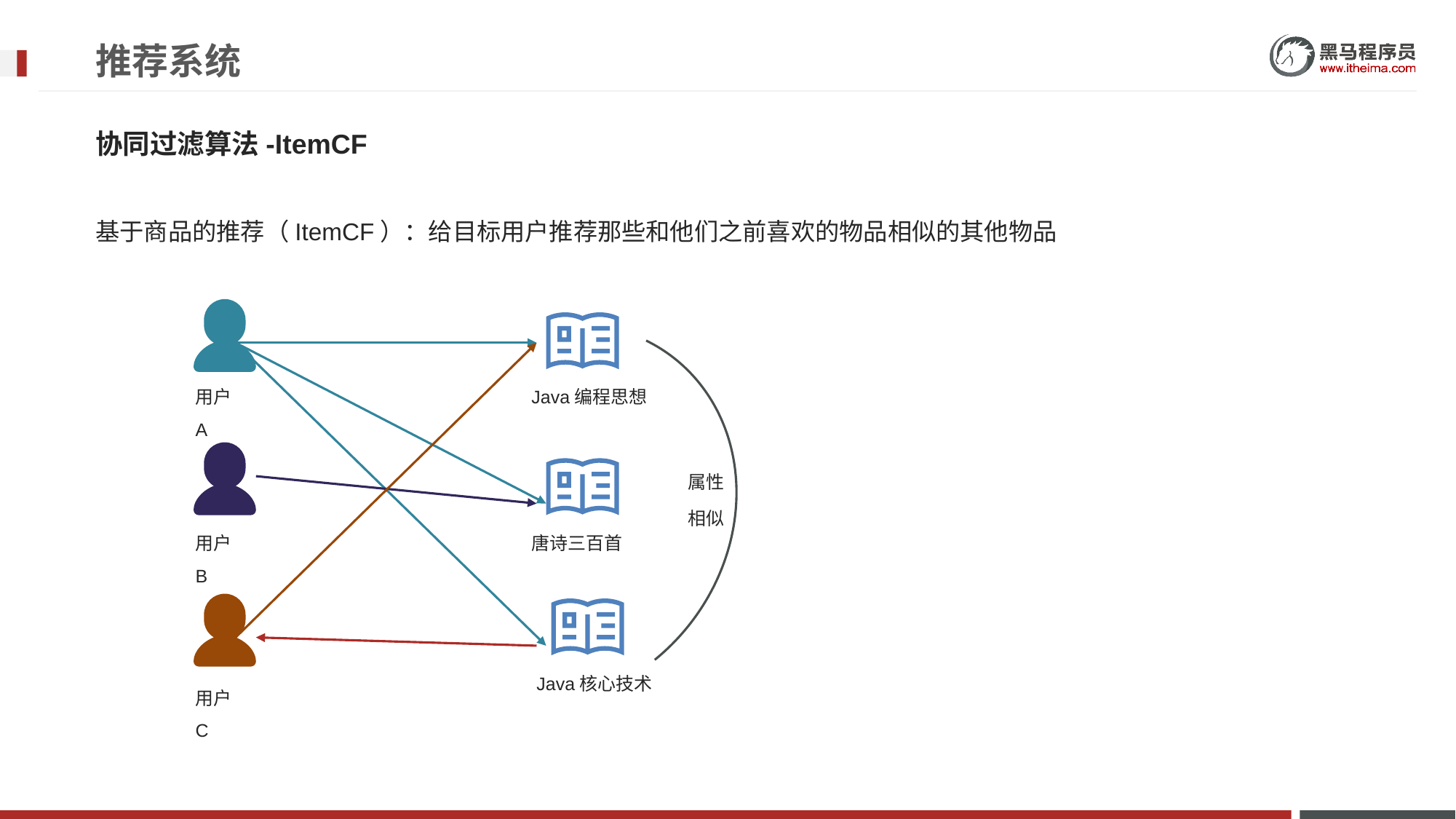

# 推荐系统
协同过滤算法-ItemCF
基于商品的推荐（ItemCF）：给目标用户推荐那些和他们之前喜欢的物品相似的其他物品

用户A

Java编程思想

用户B
属性
相似

唐诗三百首

用户C

Java核心技术